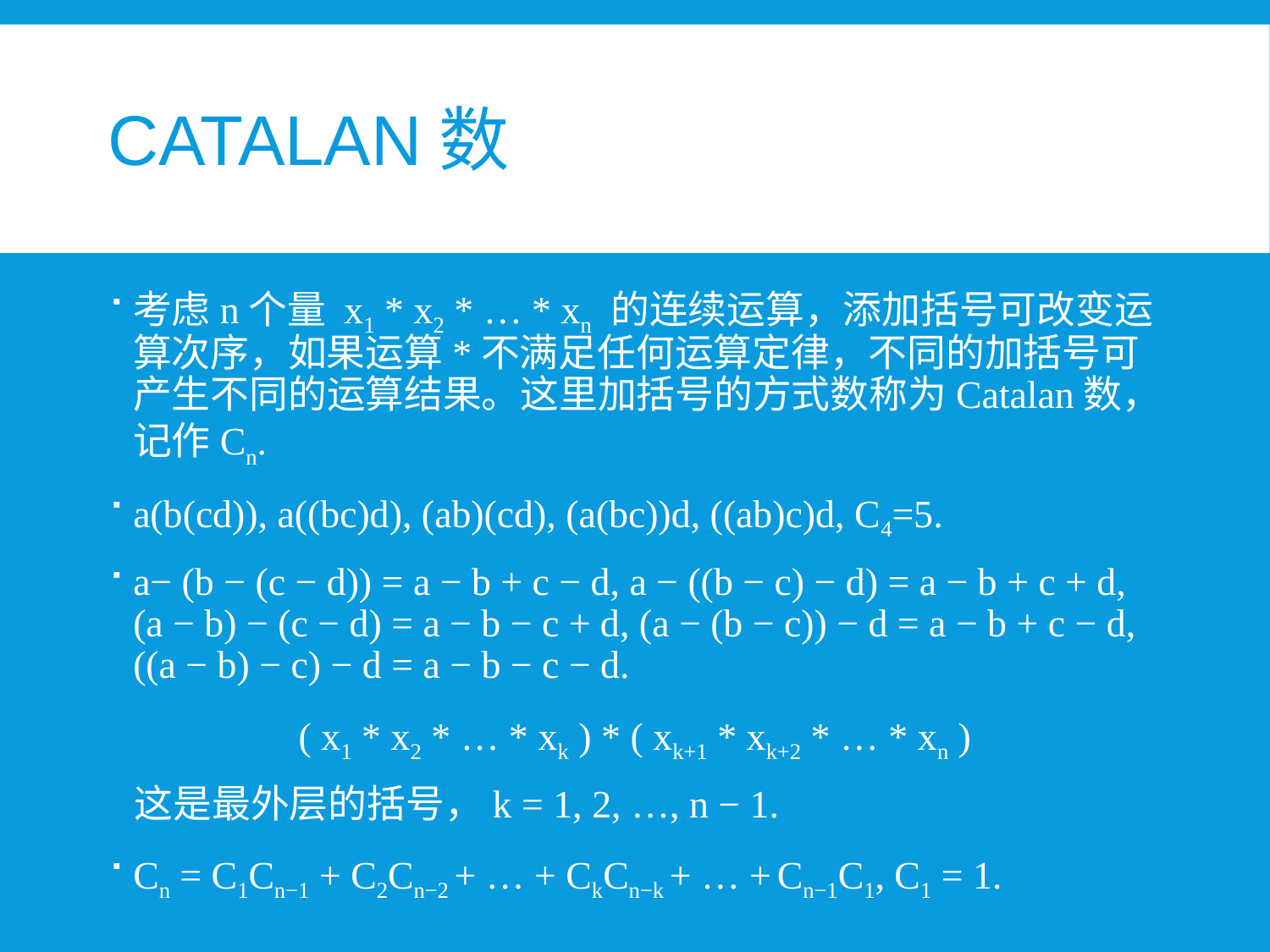

# Catalan数
考虑n个量 x1 * x2 * … * xn 的连续运算，添加括号可改变运算次序，如果运算*不满足任何运算定律，不同的加括号可产生不同的运算结果。这里加括号的方式数称为Catalan数，记作Cn.
a(b(cd)), a((bc)d), (ab)(cd), (a(bc))d, ((ab)c)d, C4=5.
a− (b − (c − d)) = a − b + c − d, a − ((b − c) − d) = a − b + c + d,
(a − b) − (c − d) = a − b − c + d, (a − (b − c)) − d = a − b + c − d,
((a − b) − c) − d = a − b − c − d.
( x1 * x2 * … * xk ) * ( xk+1 * xk+2 * … * xn )
  这是最外层的括号，k = 1, 2, …, n − 1.
Cn = C1Cn−1 + C2Cn−2 + … + CkCn−k + … + Cn−1C1, C1 = 1.